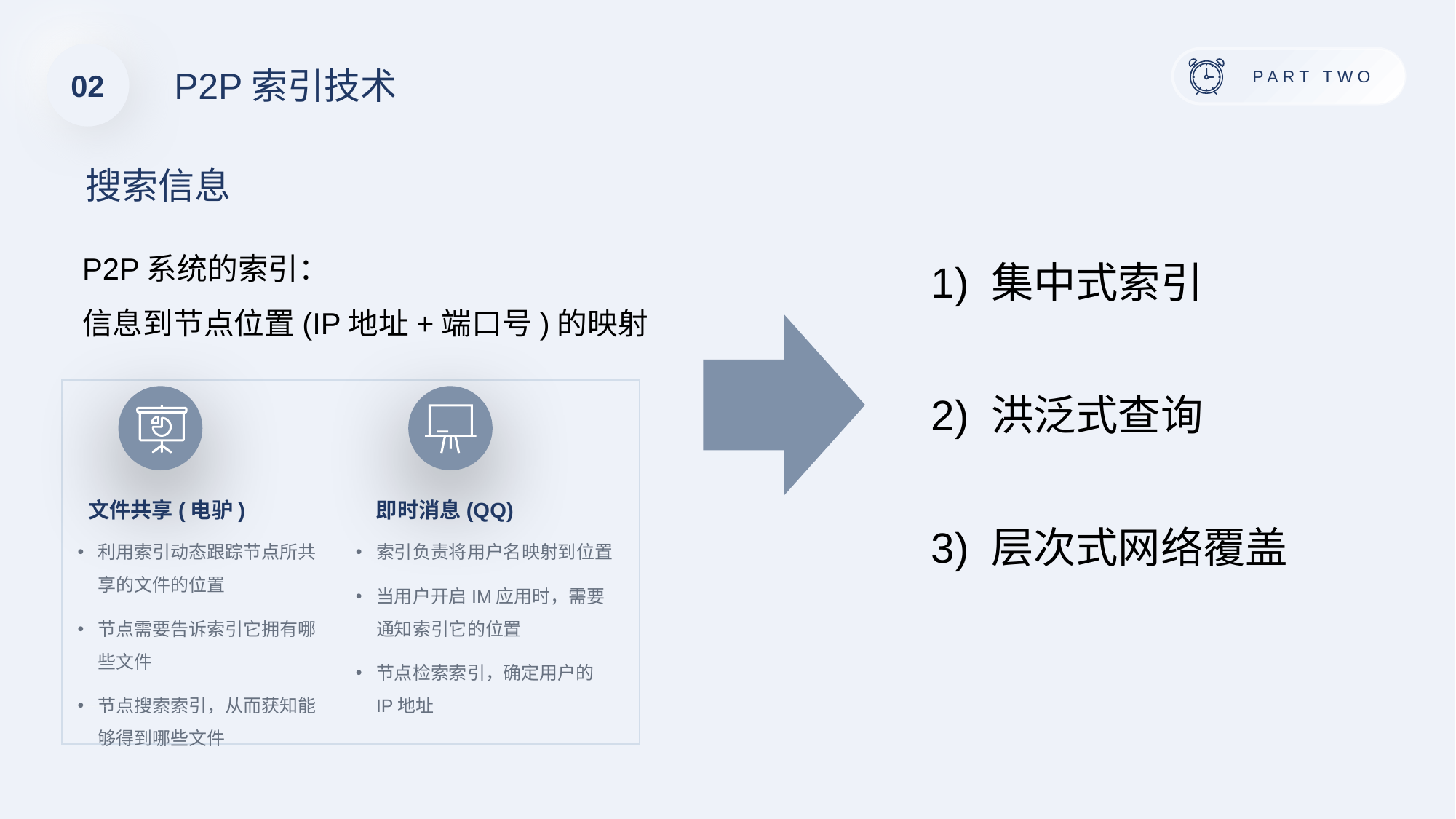

02
P2P索引技术
搜索信息
P2P系统的索引：
信息到节点位置(IP地址+端口号)的映射
 1) 集中式索引

 2) 洪泛式查询

 3) 层次式网络覆盖

文件共享(电驴)
即时消息(QQ)
利用索引动态跟踪节点所共享的文件的位置
节点需要告诉索引它拥有哪些文件
节点搜索索引，从而获知能够得到哪些文件
索引负责将用户名映射到位置
当用户开启IM应用时，需要通知索引它的位置
节点检索索引，确定用户的IP地址
PPT模板 http://www.1ppt.com/moban/